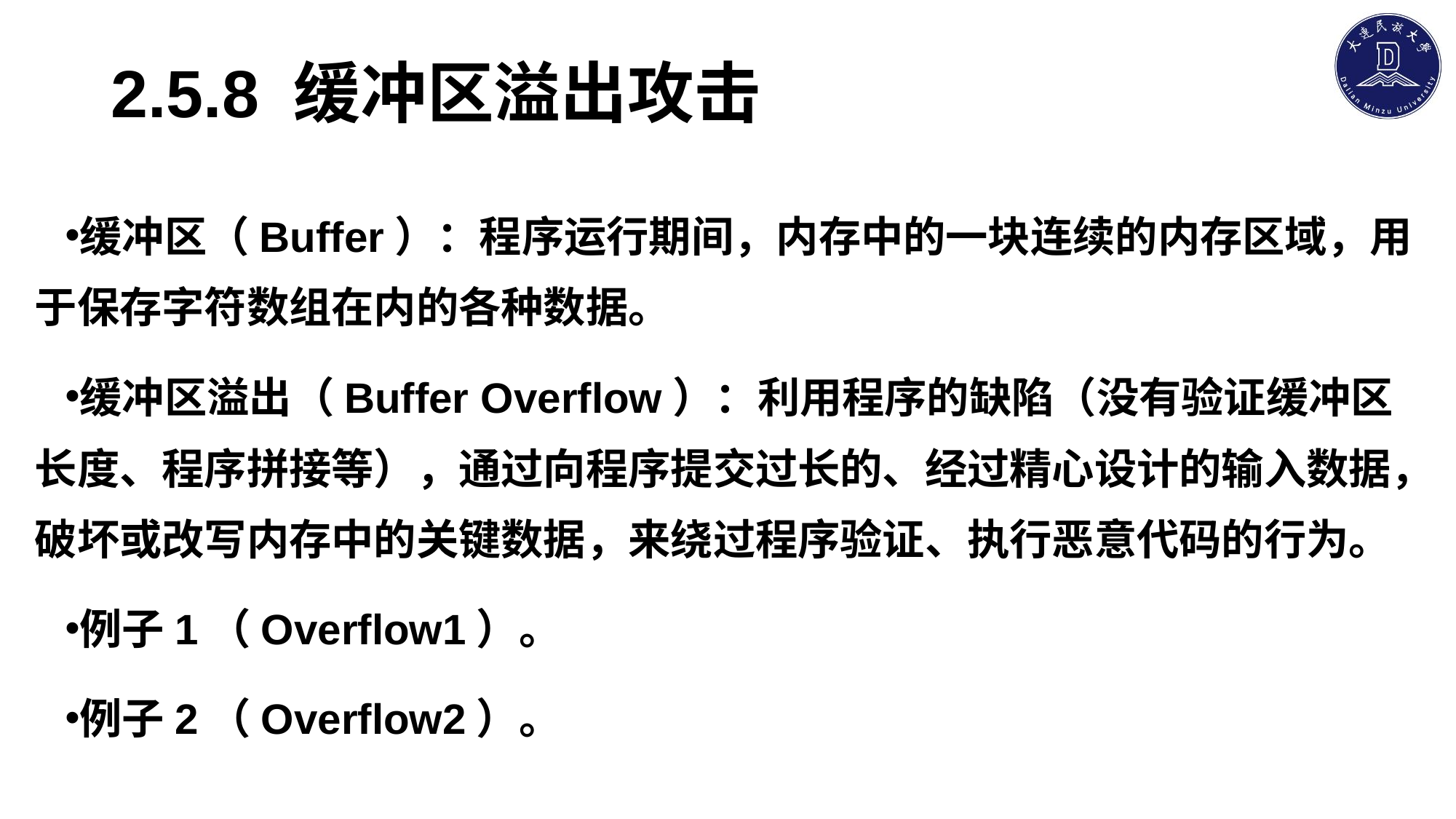

# 2.5.8 缓冲区溢出攻击
缓冲区（Buffer）：程序运行期间，内存中的一块连续的内存区域，用于保存字符数组在内的各种数据。
缓冲区溢出（Buffer Overflow）：利用程序的缺陷（没有验证缓冲区长度、程序拼接等），通过向程序提交过长的、经过精心设计的输入数据，破坏或改写内存中的关键数据，来绕过程序验证、执行恶意代码的行为。
例子1（Overflow1）。
例子2（Overflow2）。